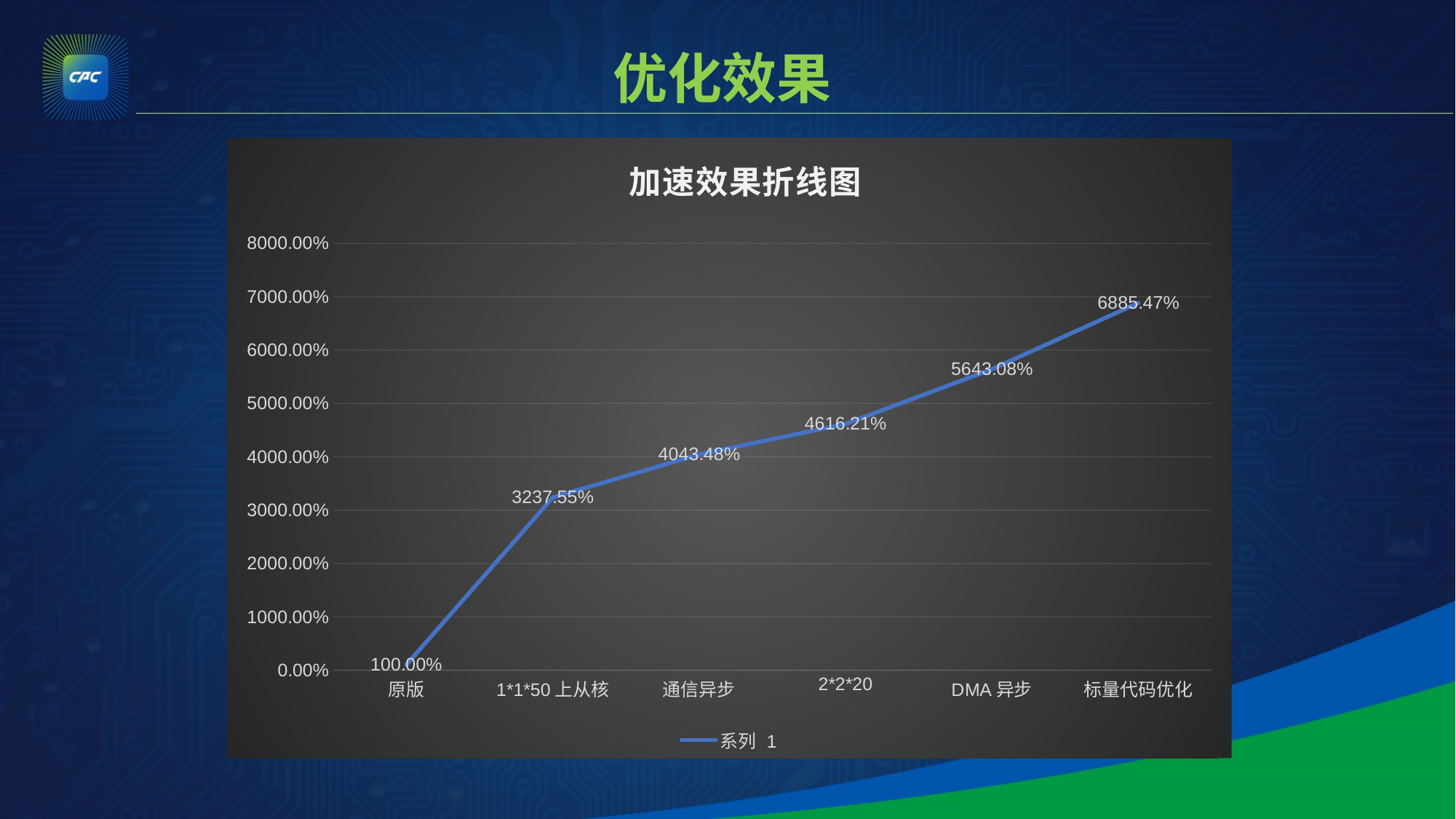

优化效果

### Chart: 加速效果折线图

| Category | 系列 1 |
|---|---|
| 原版 | 1.0 |
| 1*1*50上从核 | 32.3755 |
| 通信异步 | 40.4348 |
| 2*2*20 | 46.1621 |
| DMA异步 | 56.4308 |
| 标量代码优化 | 68.8547 |